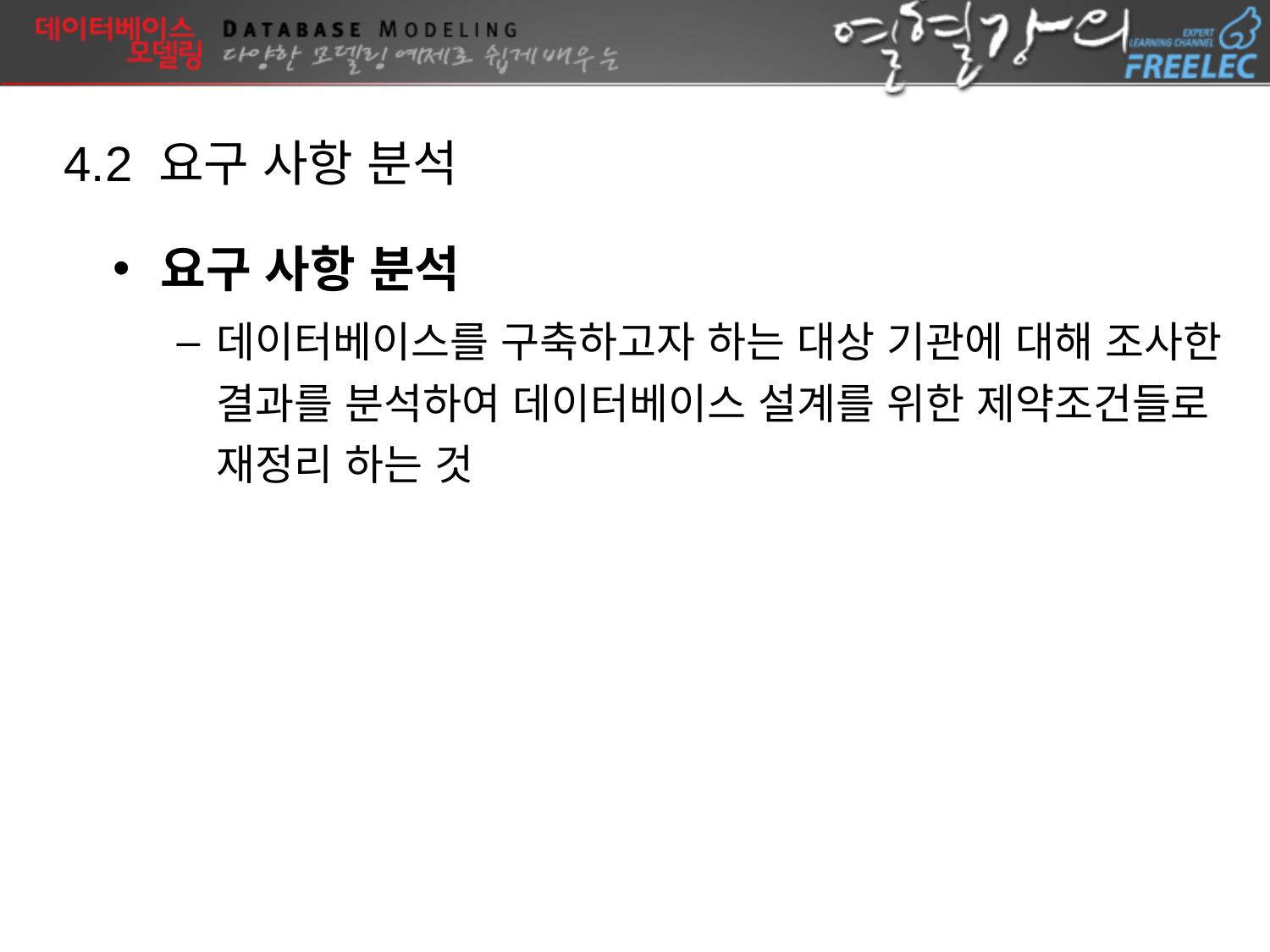

4.2 요구 사항 분석
요구 사항 분석
데이터베이스를 구축하고자 하는 대상 기관에 대해 조사한 결과를 분석하여 데이터베이스 설계를 위한 제약조건들로 재정리 하는 것